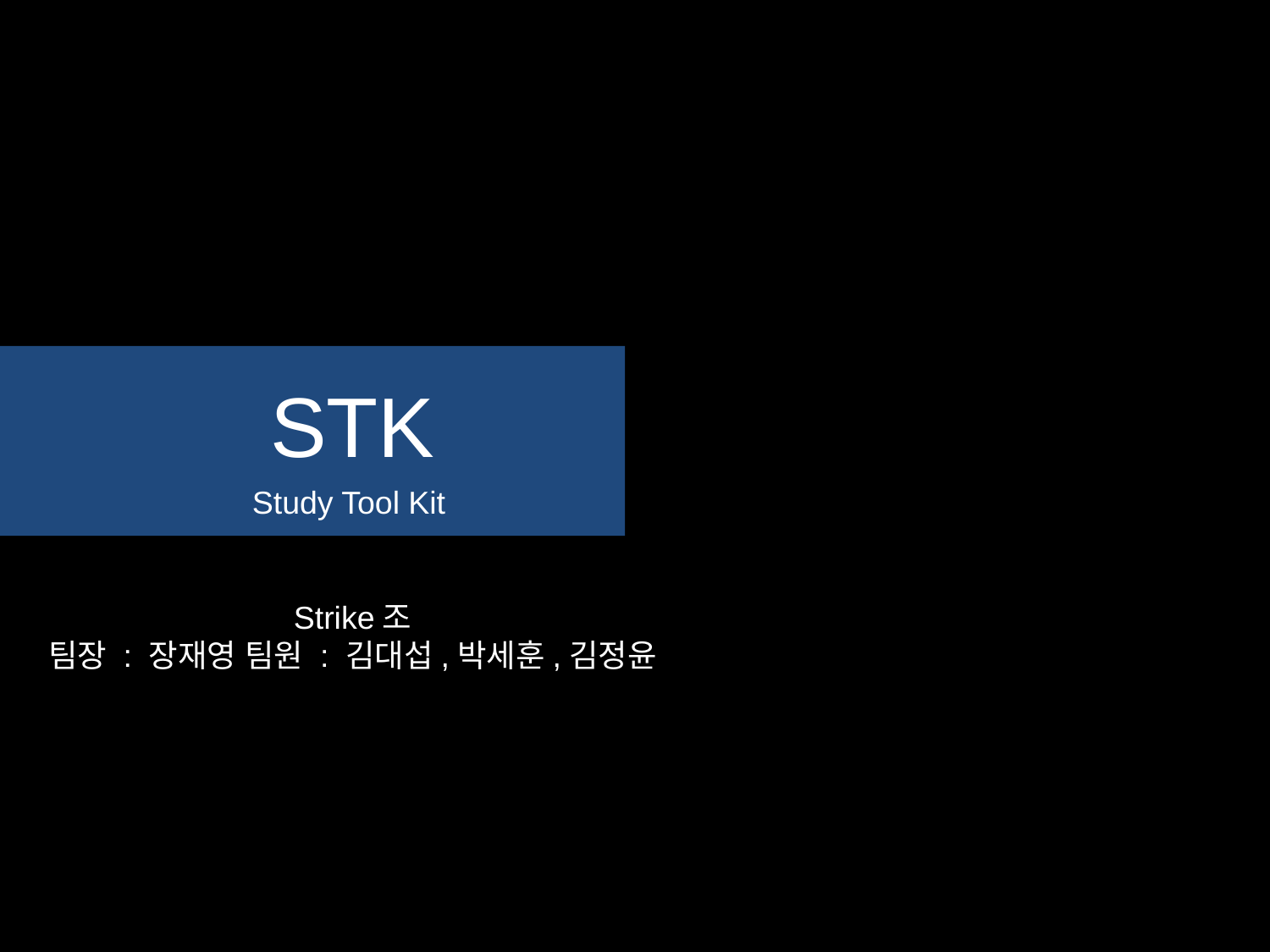

STK
Study Tool Kit
Strike조
팀장 : 장재영 팀원 : 김대섭,박세훈,김정윤